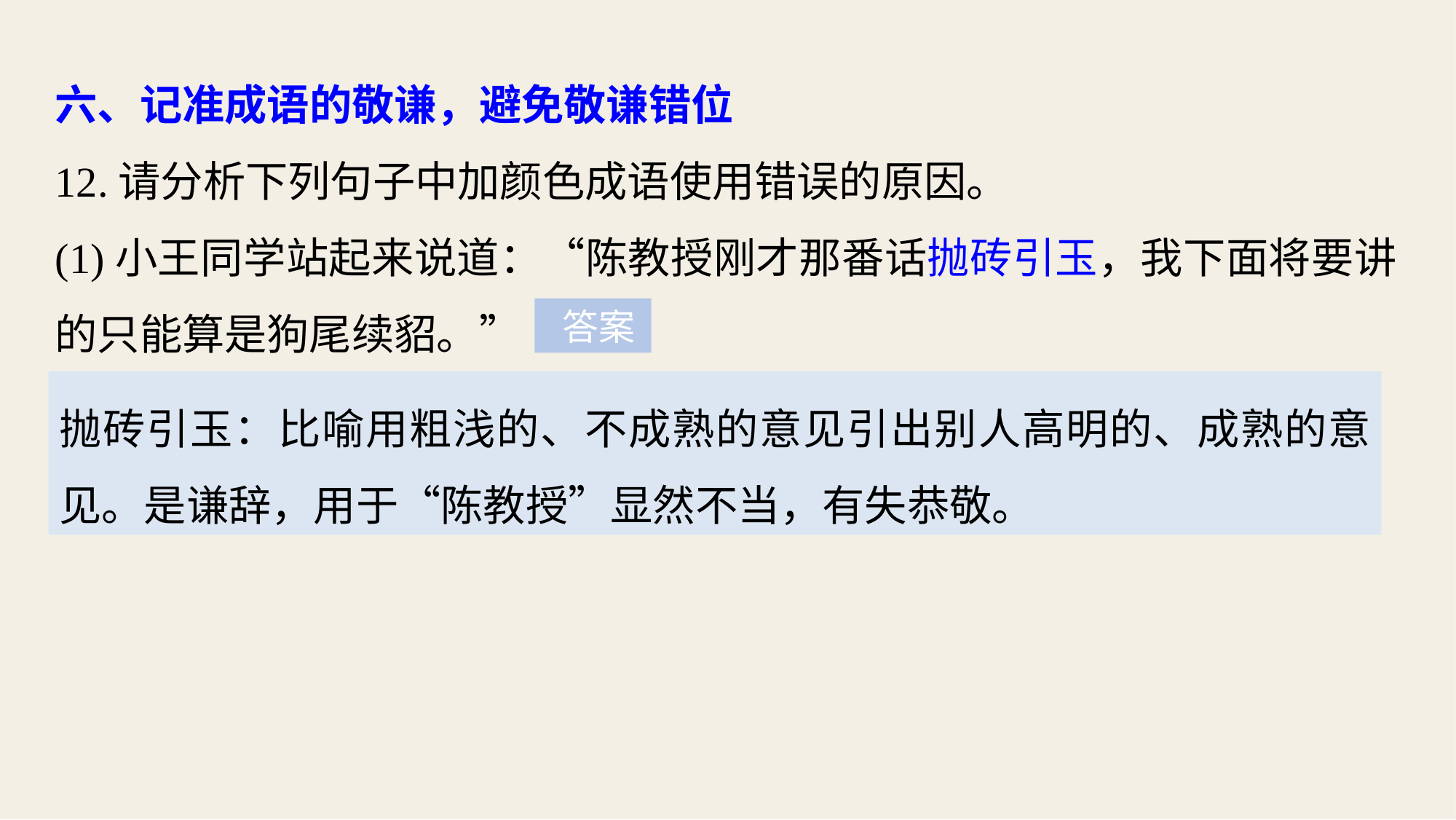

六、记准成语的敬谦，避免敬谦错位
12.请分析下列句子中加颜色成语使用错误的原因。
(1)小王同学站起来说道：“陈教授刚才那番话抛砖引玉，我下面将要讲的只能算是狗尾续貂。”
 答案
抛砖引玉：比喻用粗浅的、不成熟的意见引出别人高明的、成熟的意见。是谦辞，用于“陈教授”显然不当，有失恭敬。